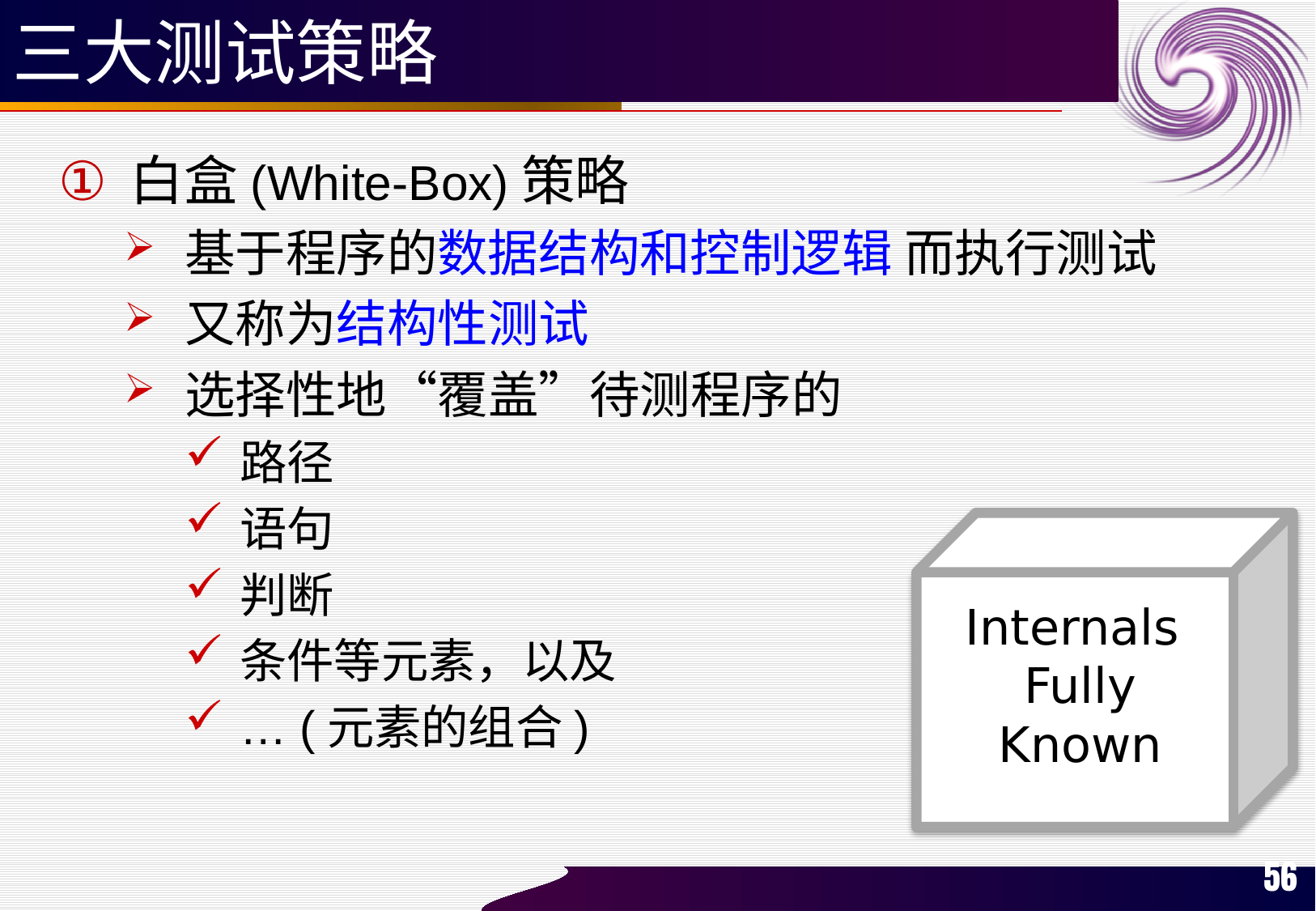

# 三大测试策略
白盒(White-Box)策略
基于程序的数据结构和控制逻辑 而执行测试
又称为结构性测试
选择性地“覆盖”待测程序的
路径
语句
判断
条件等元素，以及
… (元素的组合)

Internals
Fully
Known
56